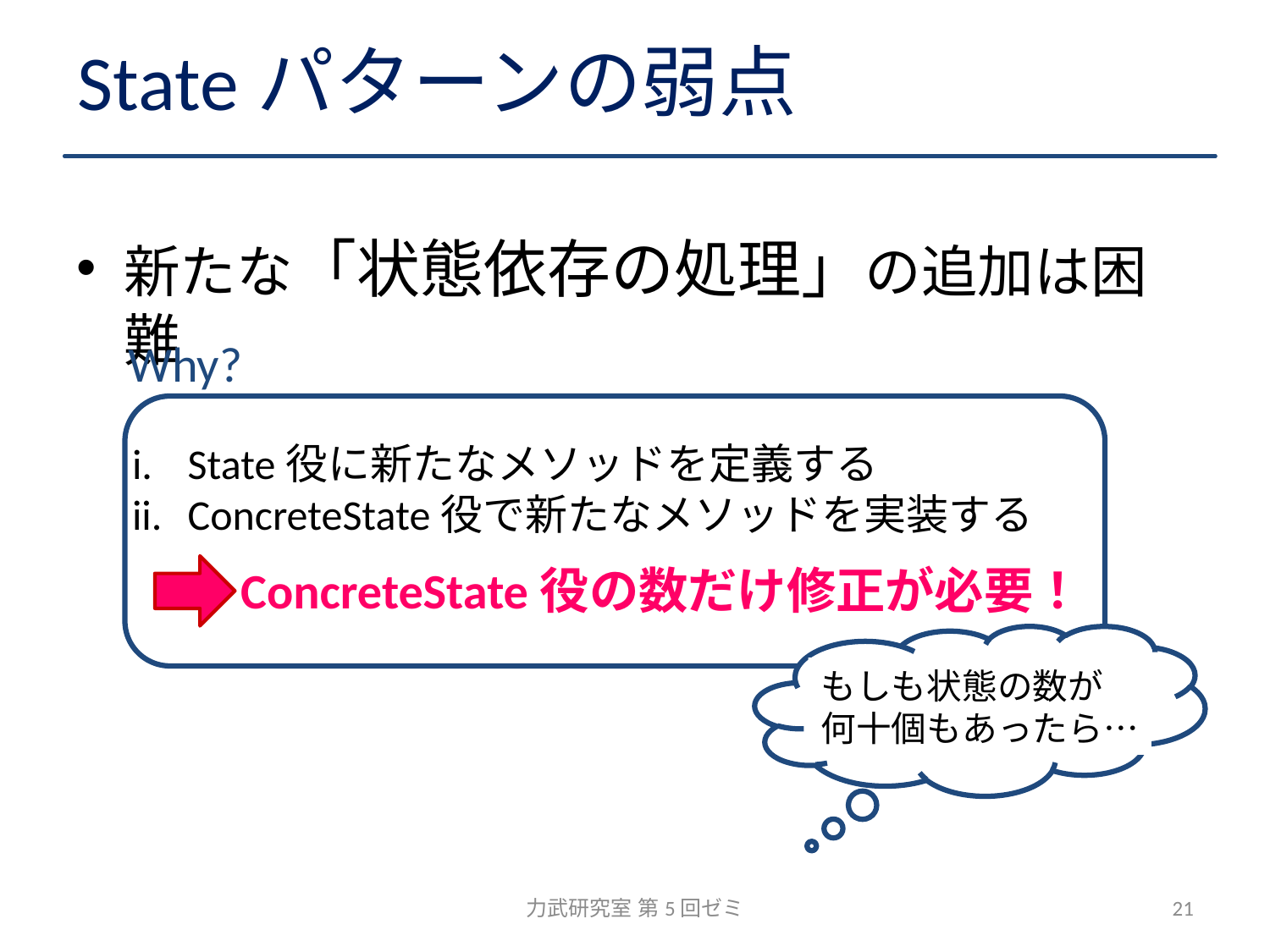

# Stateパターンの弱点
新たな「状態依存の処理」の追加は困難
Why?

State役に新たなメソッドを定義する
ConcreteState役で新たなメソッドを実装する
ConcreteState役の数だけ修正が必要！

もしも状態の数が
何十個もあったら…
力武研究室 第5回ゼミ
21